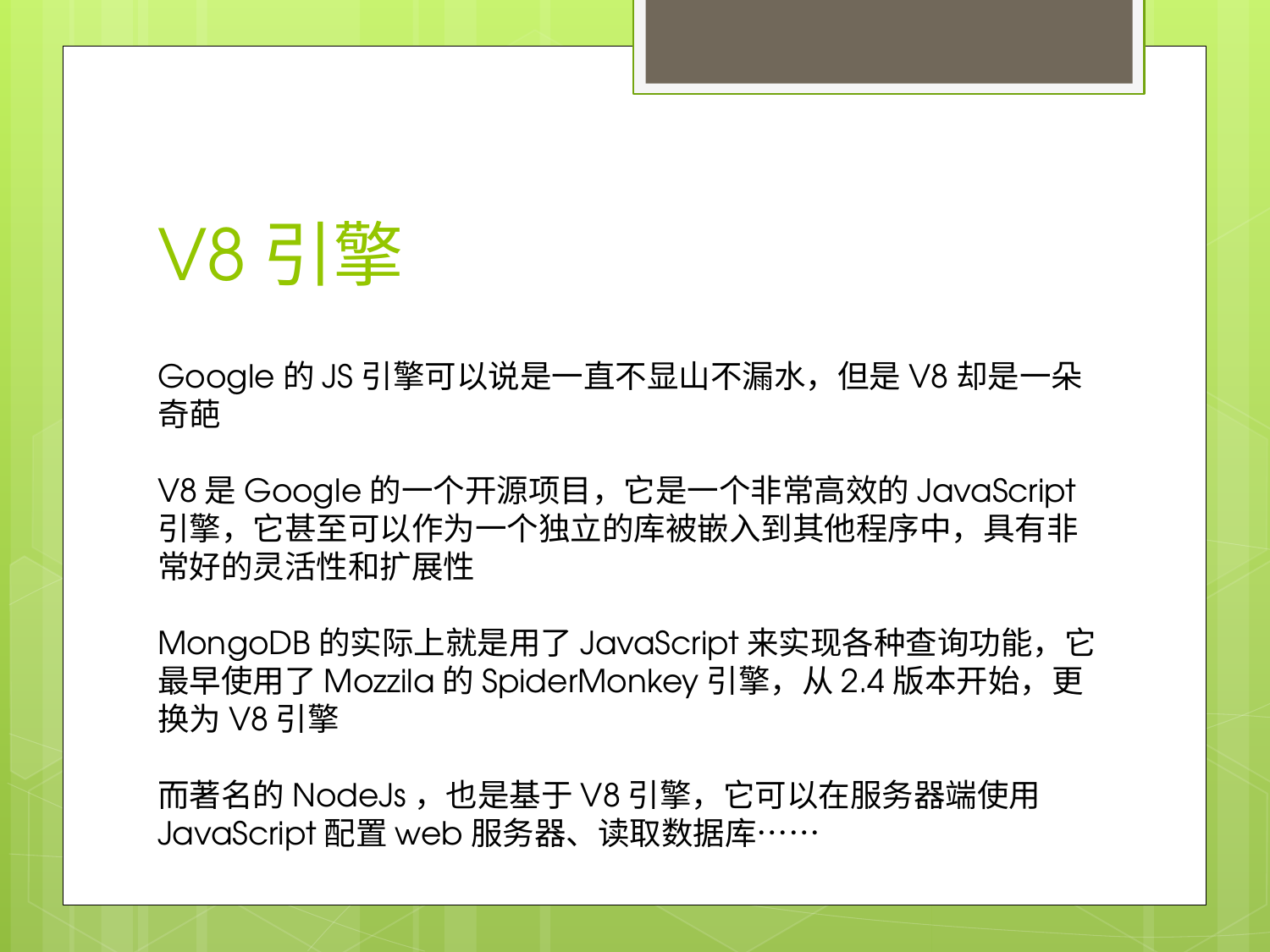

# V8引擎
Google的JS引擎可以说是一直不显山不漏水，但是V8却是一朵奇葩

V8是Google的一个开源项目，它是一个非常高效的JavaScript引擎，它甚至可以作为一个独立的库被嵌入到其他程序中，具有非常好的灵活性和扩展性

MongoDB的实际上就是用了JavaScript来实现各种查询功能，它最早使用了Mozzila的SpiderMonkey引擎，从2.4版本开始，更换为V8引擎

而著名的NodeJs，也是基于V8引擎，它可以在服务器端使用JavaScript配置web服务器、读取数据库……